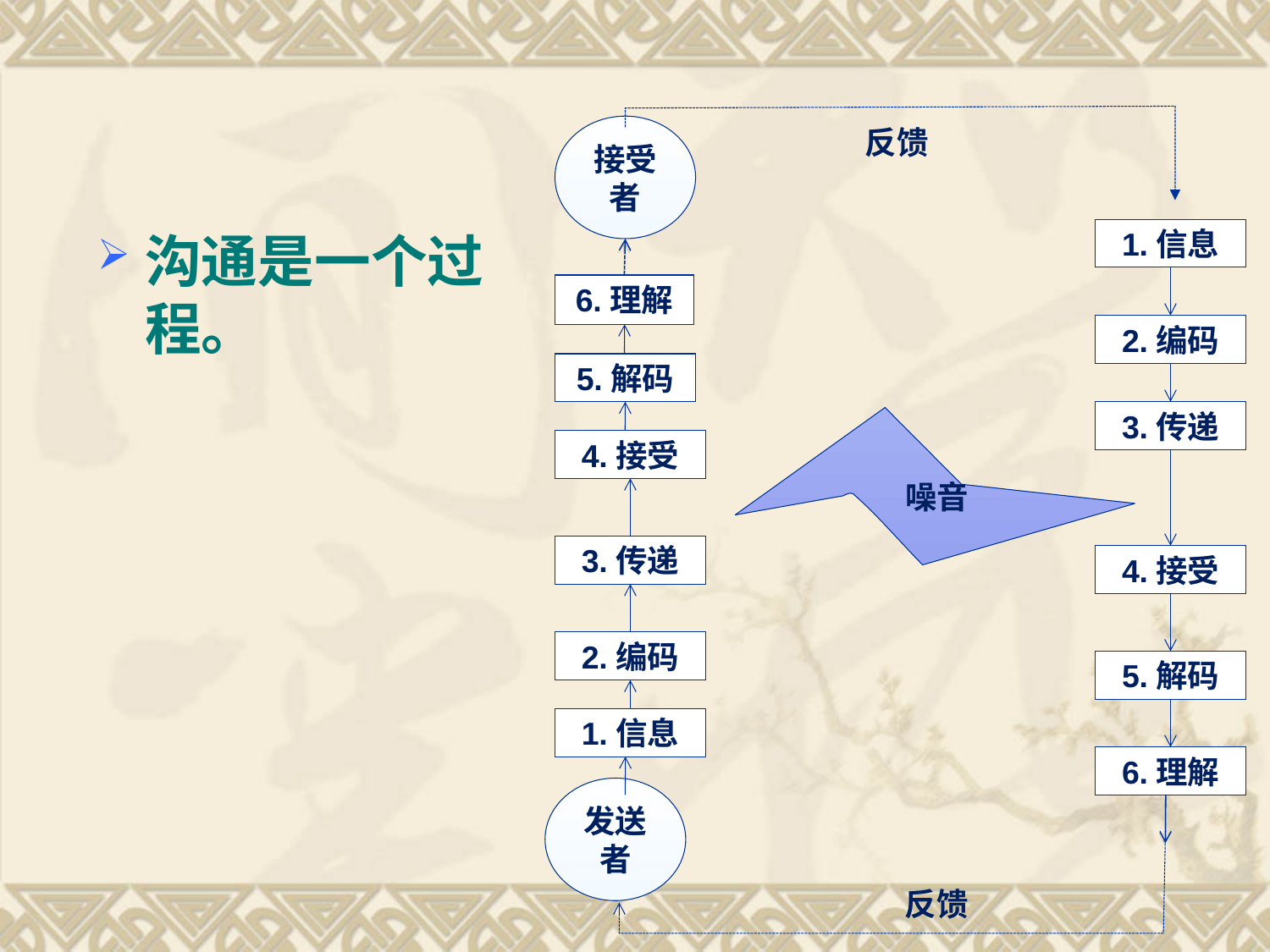

接受者
反馈
1.信息
6.理解
2.编码
5.解码
3.传递

4.接受
噪音
3.传递
4.接受
2.编码
5.解码
1.信息
6.理解
发送者

反馈
沟通是一个过程。